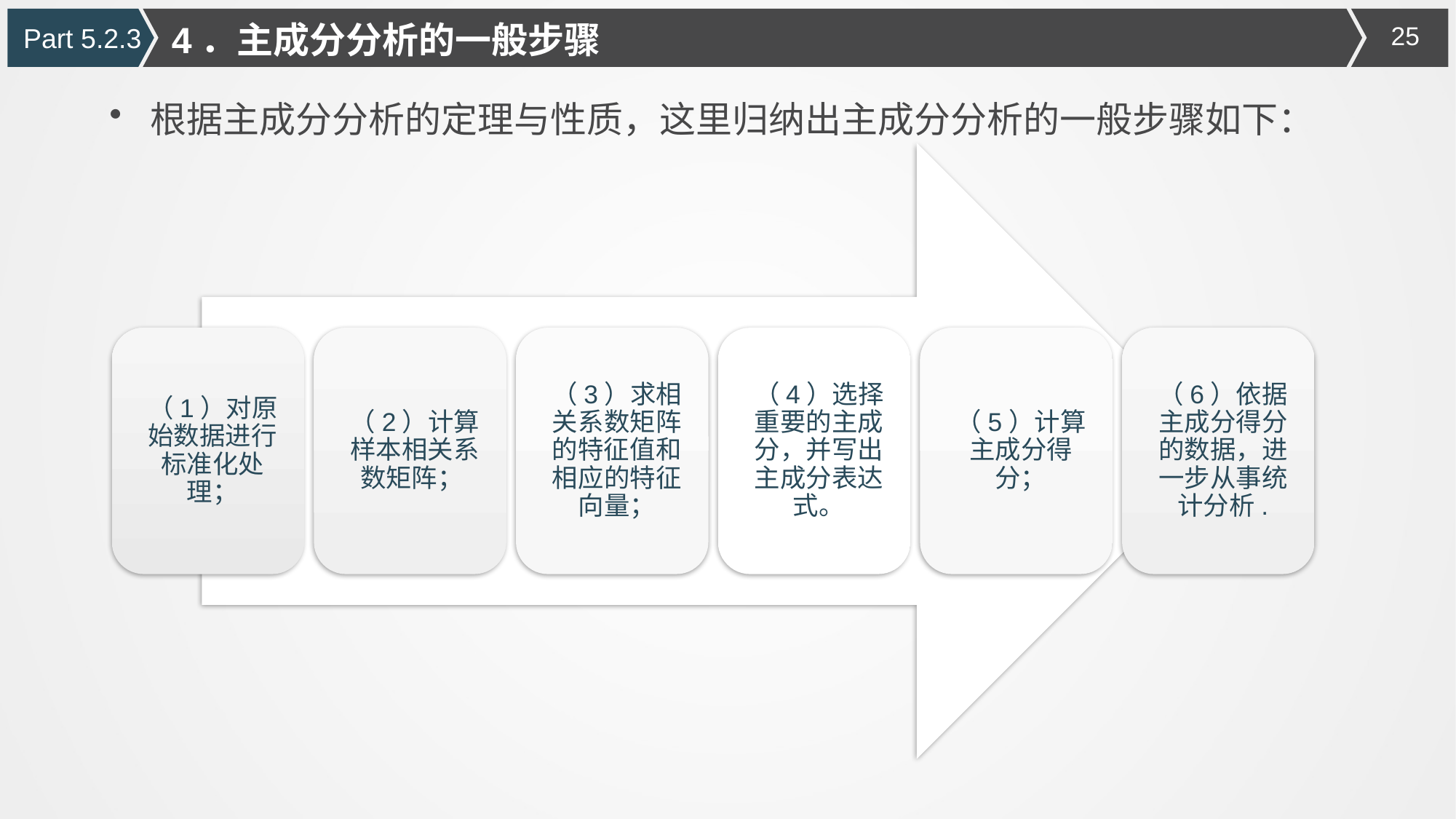

# 4．主成分分析的一般步骤
Part 5.2.3
根据主成分分析的定理与性质，这里归纳出主成分分析的一般步骤如下：

（1）对原始数据进行标准化处理；
（2）计算样本相关系数矩阵；
（3）求相关系数矩阵的特征值和相应的特征向量；
（4）选择重要的主成分，并写出主成分表达式。
（5）计算主成分得分；
（6）依据主成分得分的数据，进一步从事统计分析.